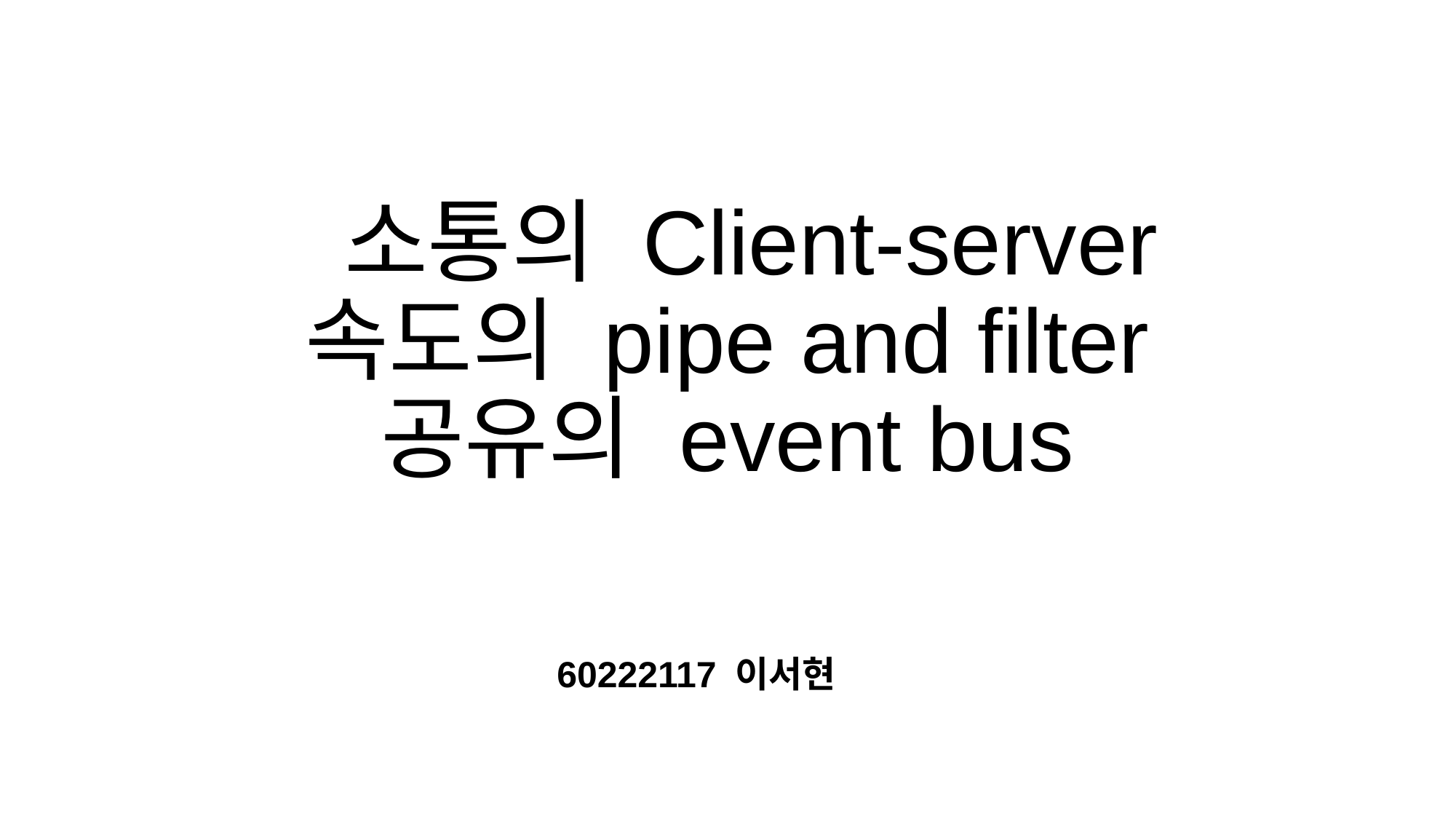

# 소통의 Client-server 속도의 pipe and filter 공유의 event bus
60222117 이서현